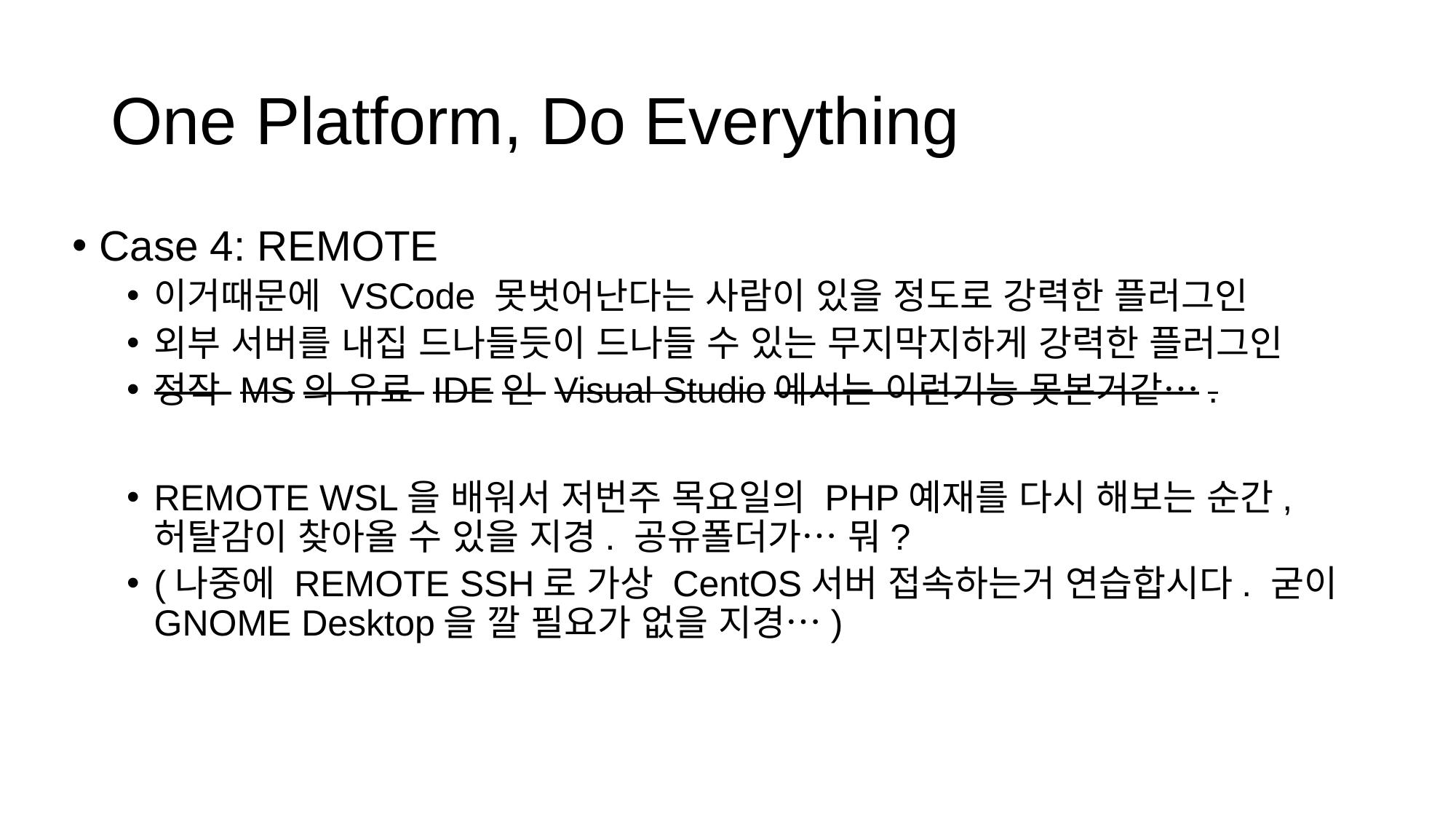

# One Platform, Do Everything
Case 4: REMOTE
이거때문에 VSCode 못벗어난다는 사람이 있을 정도로 강력한 플러그인
외부 서버를 내집 드나들듯이 드나들 수 있는 무지막지하게 강력한 플러그인
정작 MS의 유료 IDE인 Visual Studio에서는 이런기능 못본거같….

REMOTE WSL을 배워서 저번주 목요일의 PHP예재를 다시 해보는 순간, 허탈감이 찾아올 수 있을 지경. 공유폴더가… 뭐?
(나중에 REMOTE SSH로 가상 CentOS서버 접속하는거 연습합시다. 굳이 GNOME Desktop을 깔 필요가 없을 지경…)